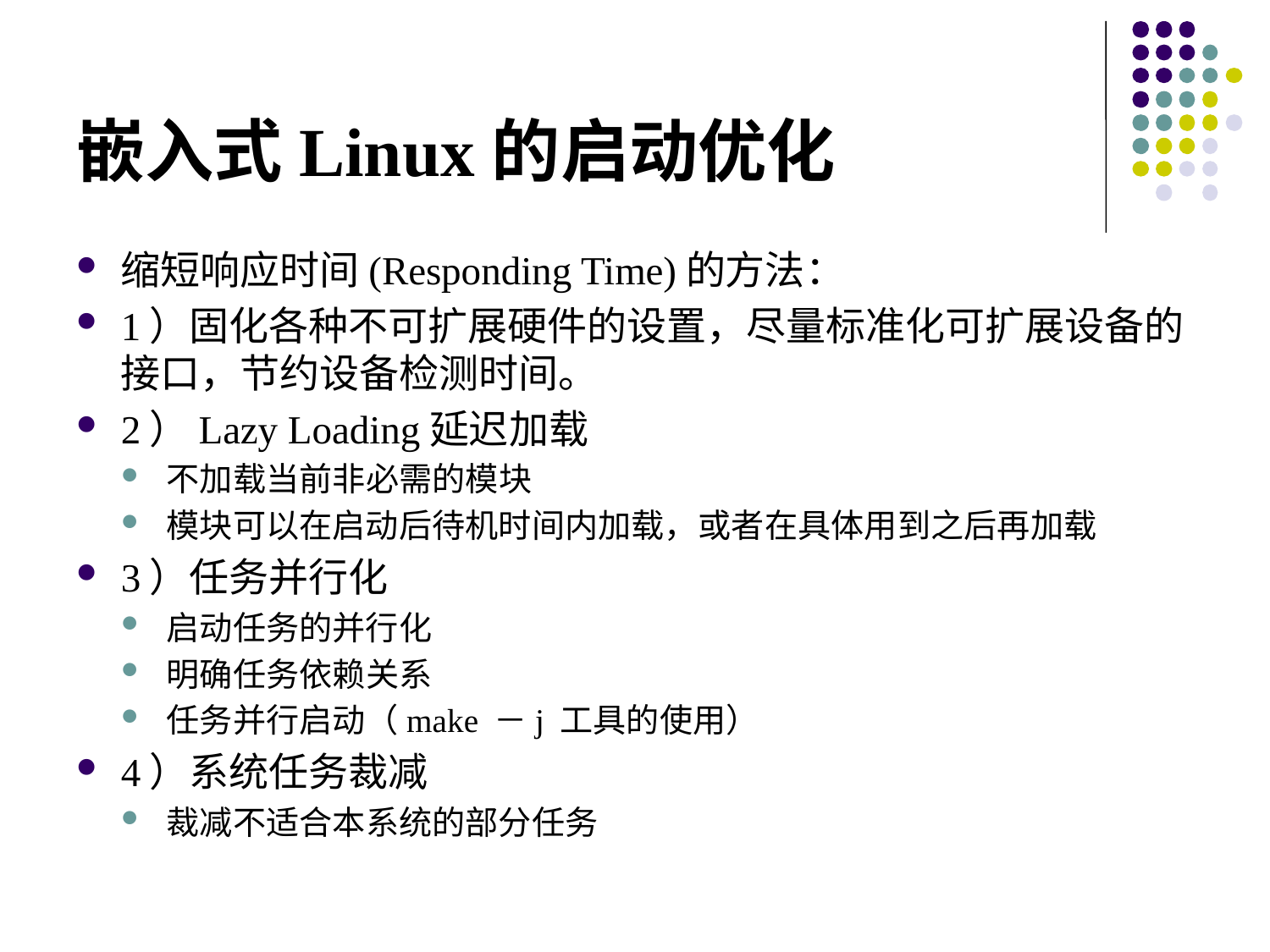

# 嵌入式Linux的启动优化
缩短响应时间(Responding Time)的方法：
1）固化各种不可扩展硬件的设置，尽量标准化可扩展设备的接口，节约设备检测时间。
2）Lazy Loading延迟加载
不加载当前非必需的模块
模块可以在启动后待机时间内加载，或者在具体用到之后再加载
3）任务并行化
启动任务的并行化
明确任务依赖关系
任务并行启动（make －j 工具的使用）
4）系统任务裁减
裁减不适合本系统的部分任务